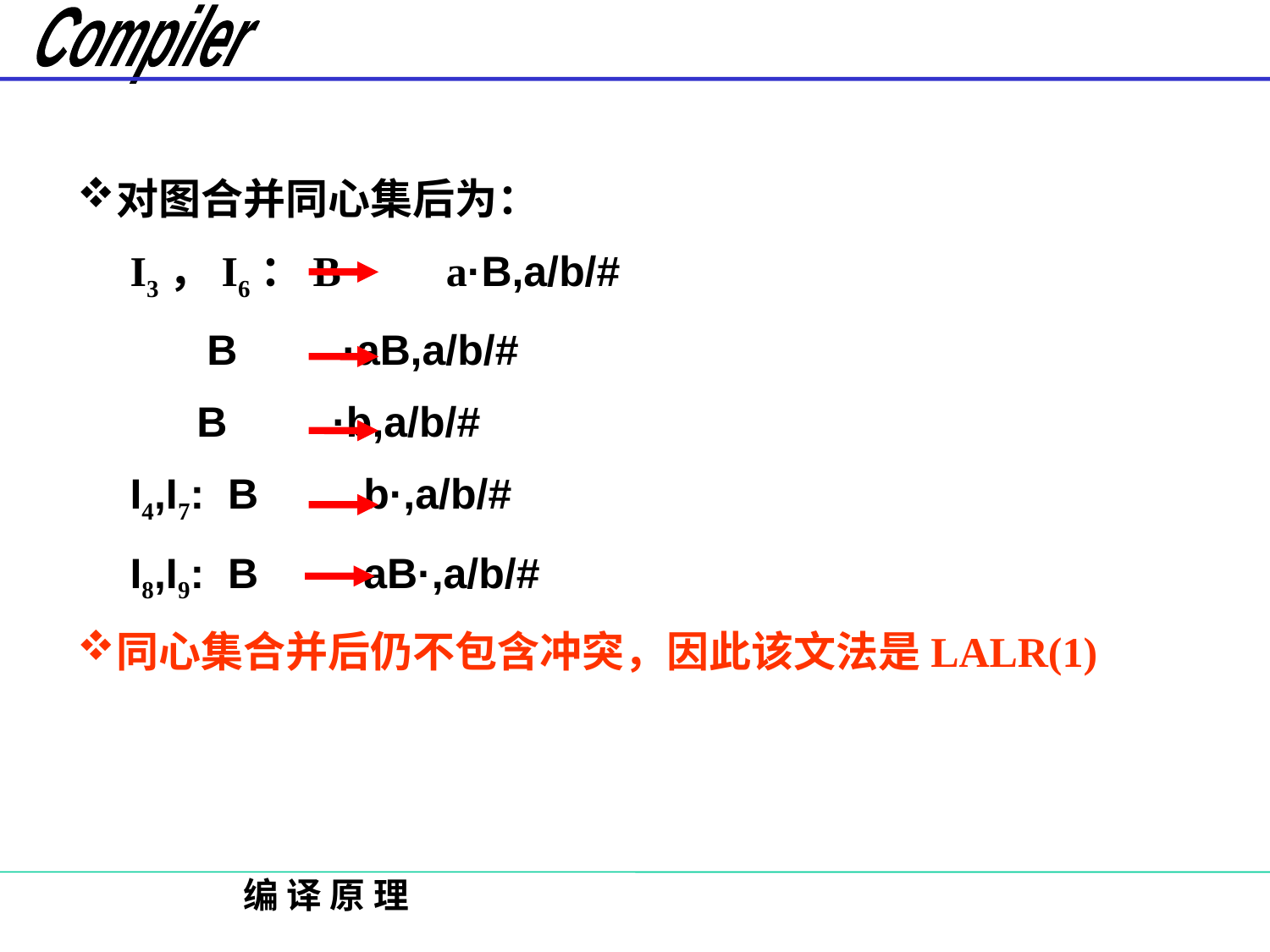

对图合并同心集后为：
　I3，I6：B　　a·B,a/b/#
      　 B　　·aB,a/b/#
　       B　　·b,a/b/#
　I4,I7:  B　　b·,a/b/#
　I8,I9:  B　　aB·,a/b/#
同心集合并后仍不包含冲突，因此该文法是LALR(1)